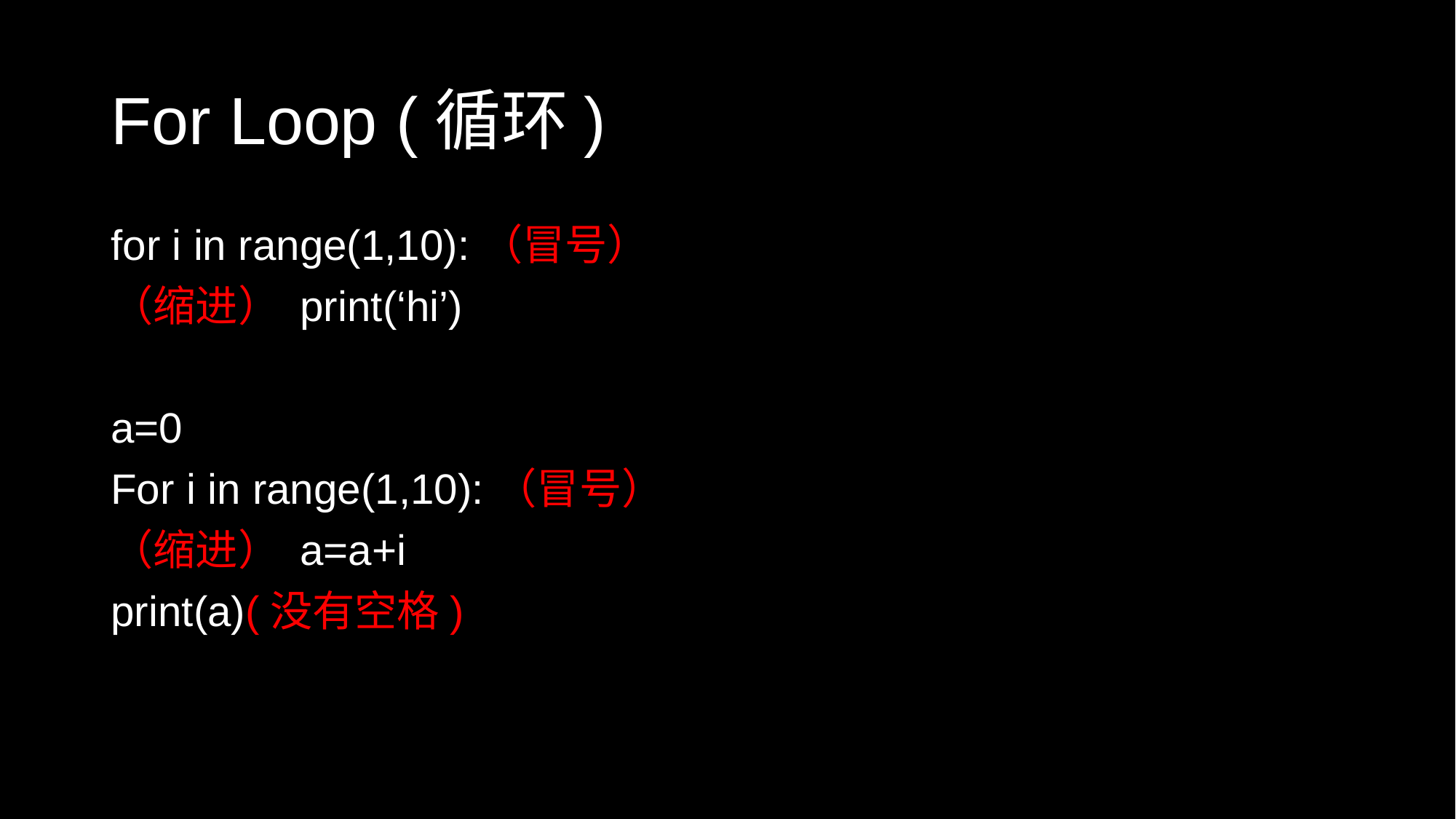

# For Loop (循环)
for i in range(1,10):（冒号）
（缩进） print(‘hi’)

a=0
For i in range(1,10):（冒号）
（缩进） a=a+i
print(a)(没有空格)